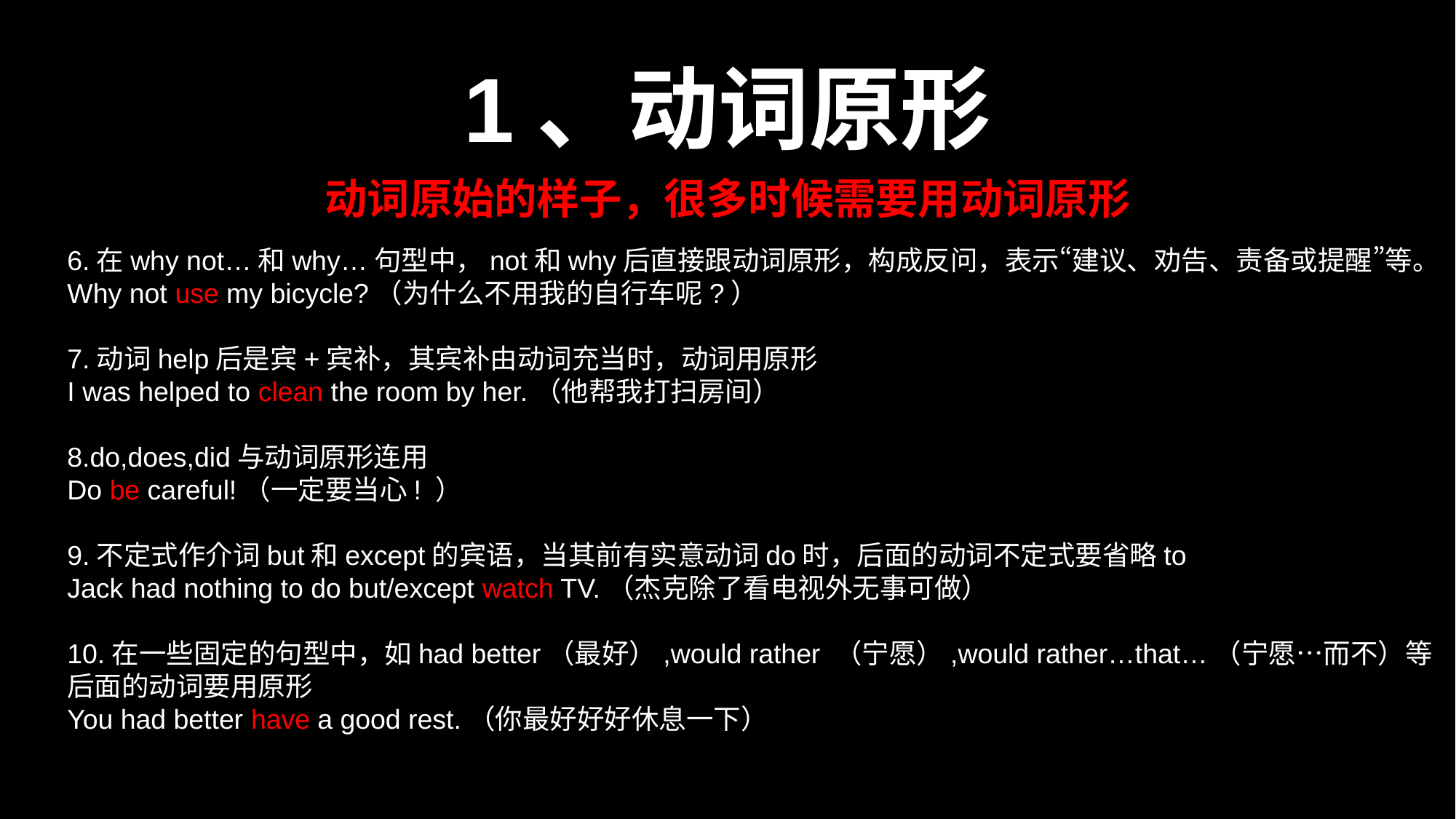

1、动词原形
动词原始的样子，很多时候需要用动词原形
6.在why not…和why…句型中，not和why后直接跟动词原形，构成反问，表示“建议、劝告、责备或提醒”等。
Why not use my bicycle?（为什么不用我的自行车呢?）

7.动词help后是宾+宾补，其宾补由动词充当时，动词用原形
I was helped to clean the room by her.（他帮我打扫房间）

8.do,does,did与动词原形连用
Do be careful!（一定要当心! ）

9.不定式作介词but和except的宾语，当其前有实意动词do时，后面的动词不定式要省略to
Jack had nothing to do but/except watch TV.（杰克除了看电视外无事可做）

10.在一些固定的句型中，如had better（最好）,would rather （宁愿）,would rather…that…（宁愿…而不）等后面的动词要用原形
You had better have a good rest.（你最好好好休息一下）